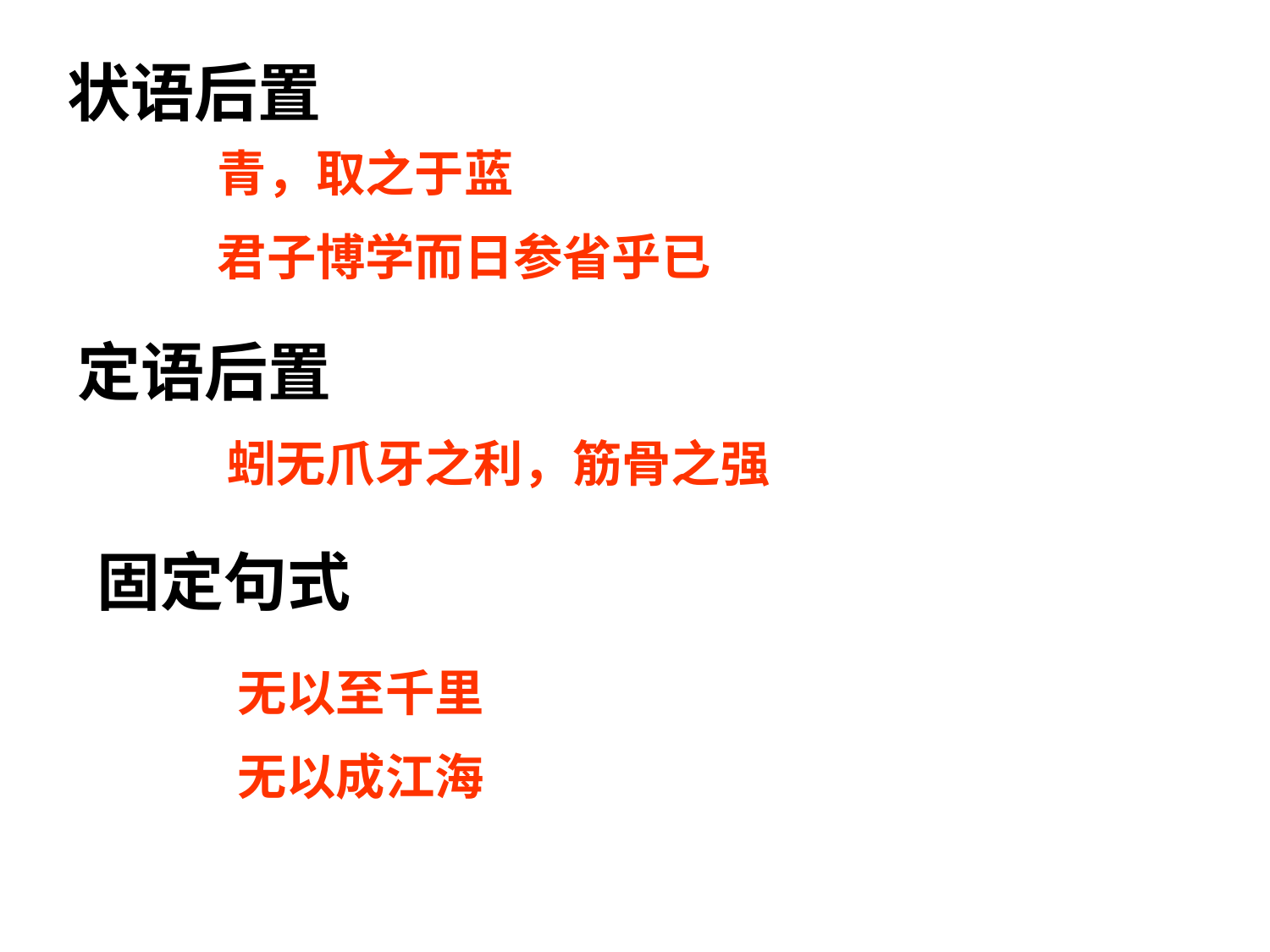

状语后置
青，取之于蓝
君子博学而日参省乎已
定语后置
蚓无爪牙之利，筋骨之强
固定句式
无以至千里
无以成江海